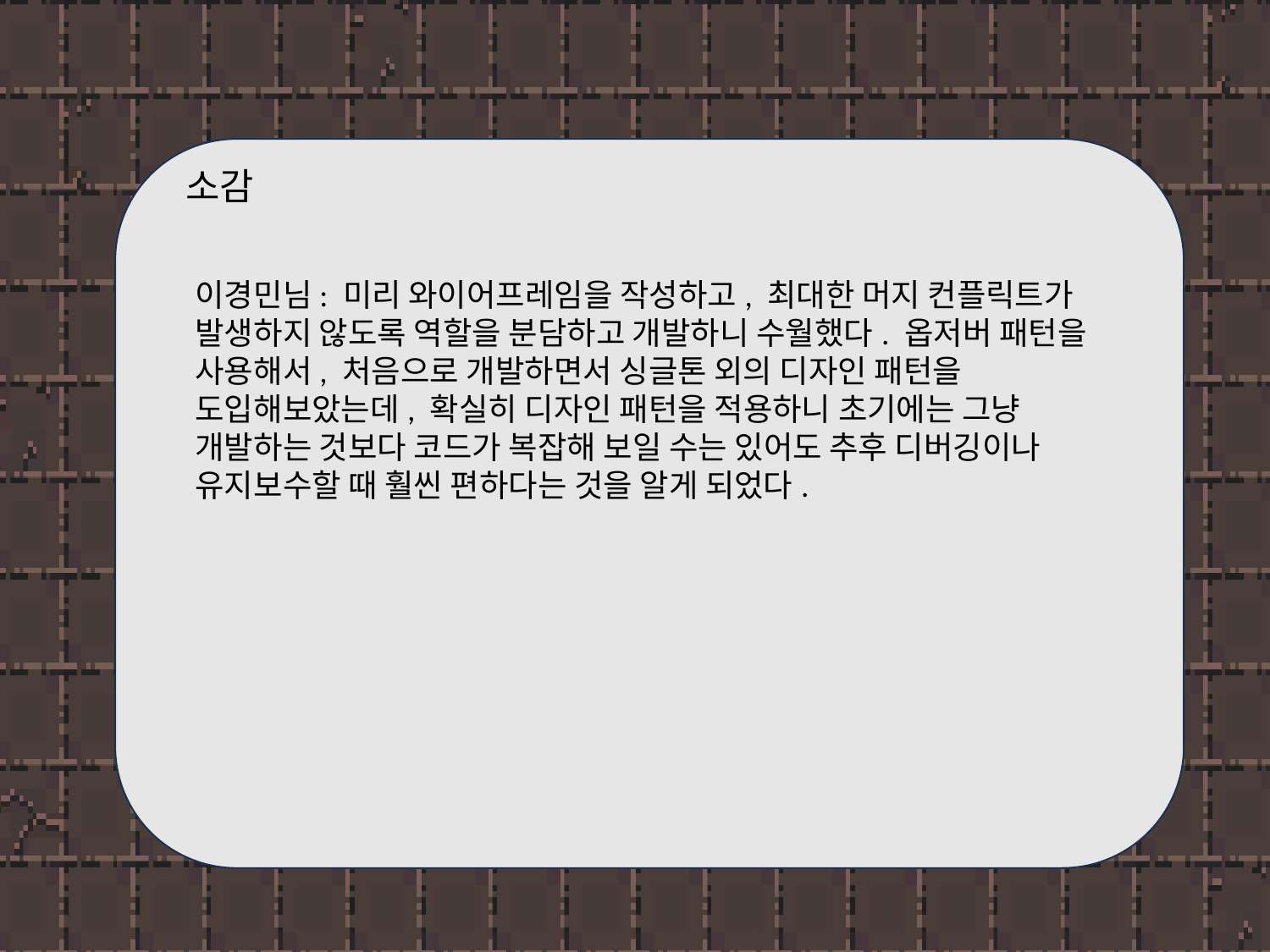

소감
이경민님: 미리 와이어프레임을 작성하고, 최대한 머지 컨플릭트가 발생하지 않도록 역할을 분담하고 개발하니 수월했다. 옵저버 패턴을 사용해서, 처음으로 개발하면서 싱글톤 외의 디자인 패턴을 도입해보았는데, 확실히 디자인 패턴을 적용하니 초기에는 그냥 개발하는 것보다 코드가 복잡해 보일 수는 있어도 추후 디버깅이나 유지보수할 때 훨씬 편하다는 것을 알게 되었다.